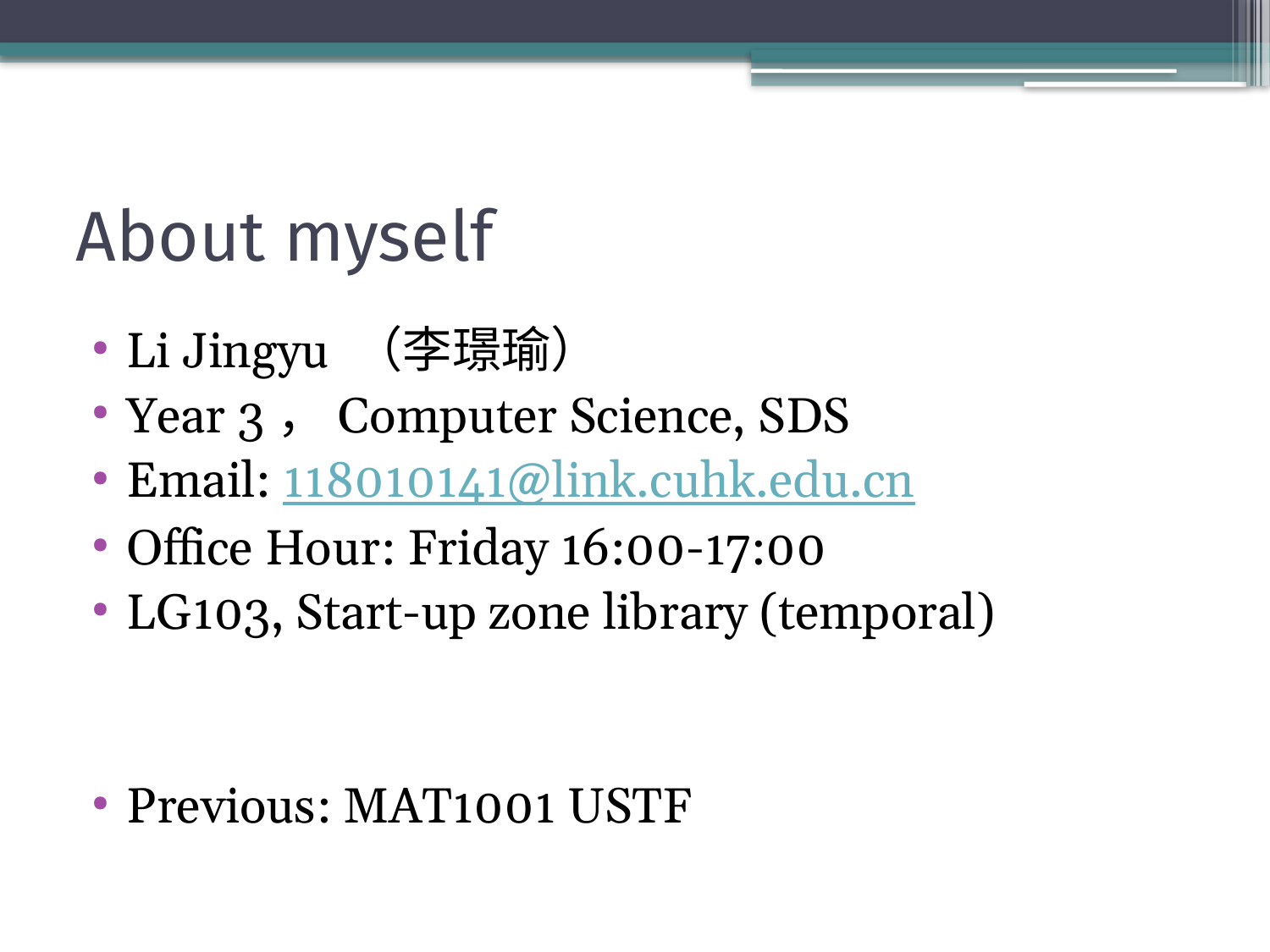

# About myself
Li Jingyu （李璟瑜）
Year 3，Computer Science, SDS
Email: 118010141@link.cuhk.edu.cn
Office Hour: Friday 16:00-17:00
LG103, Start-up zone library (temporal)

Previous: MAT1001 USTF